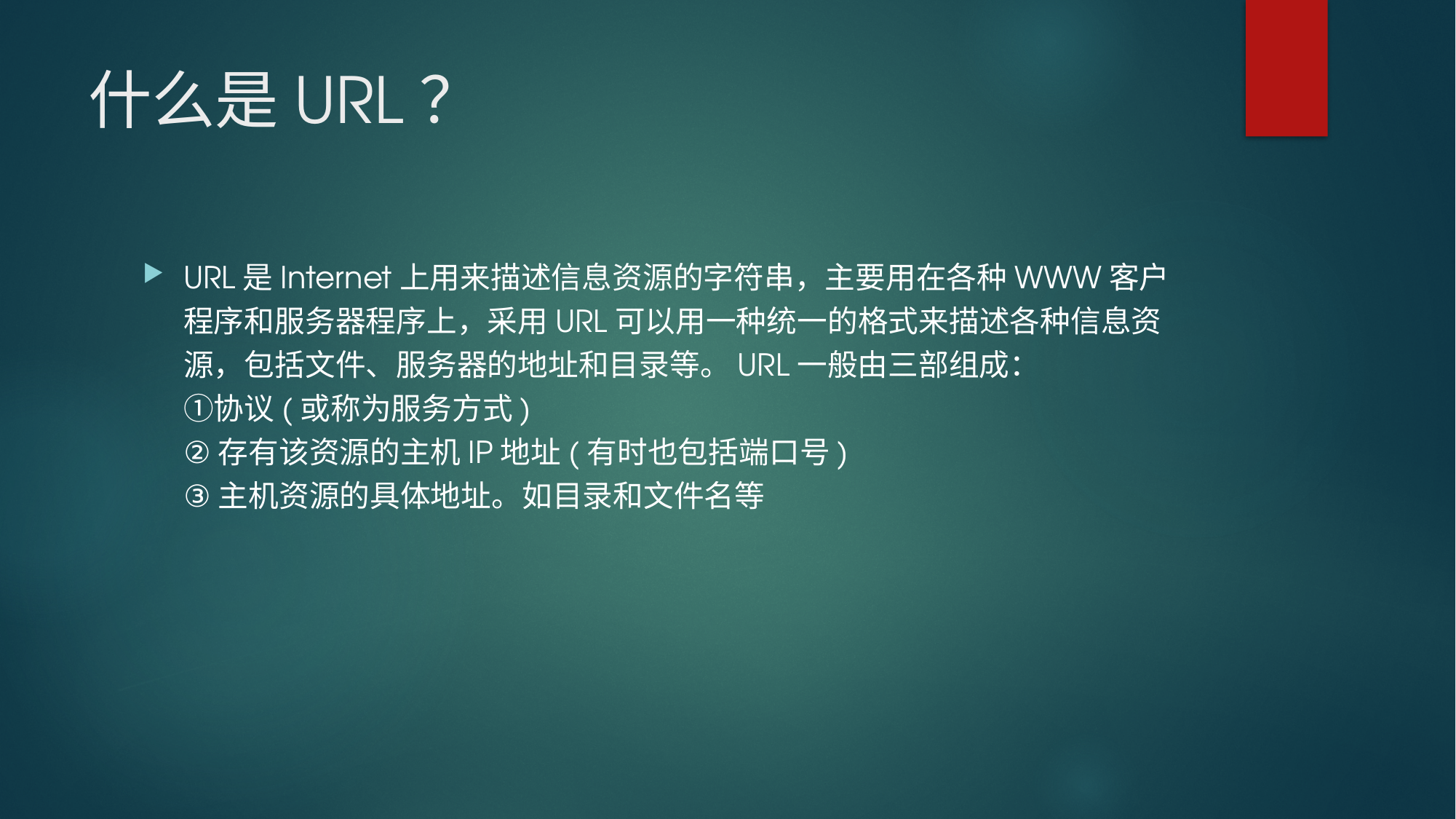

# 什么是URL？
URL是Internet上用来描述信息资源的字符串，主要用在各种WWW客户程序和服务器程序上，采用URL可以用一种统一的格式来描述各种信息资源，包括文件、服务器的地址和目录等。URL一般由三部组成：
①协议(或称为服务方式)
②存有该资源的主机IP地址(有时也包括端口号)
③主机资源的具体地址。如目录和文件名等